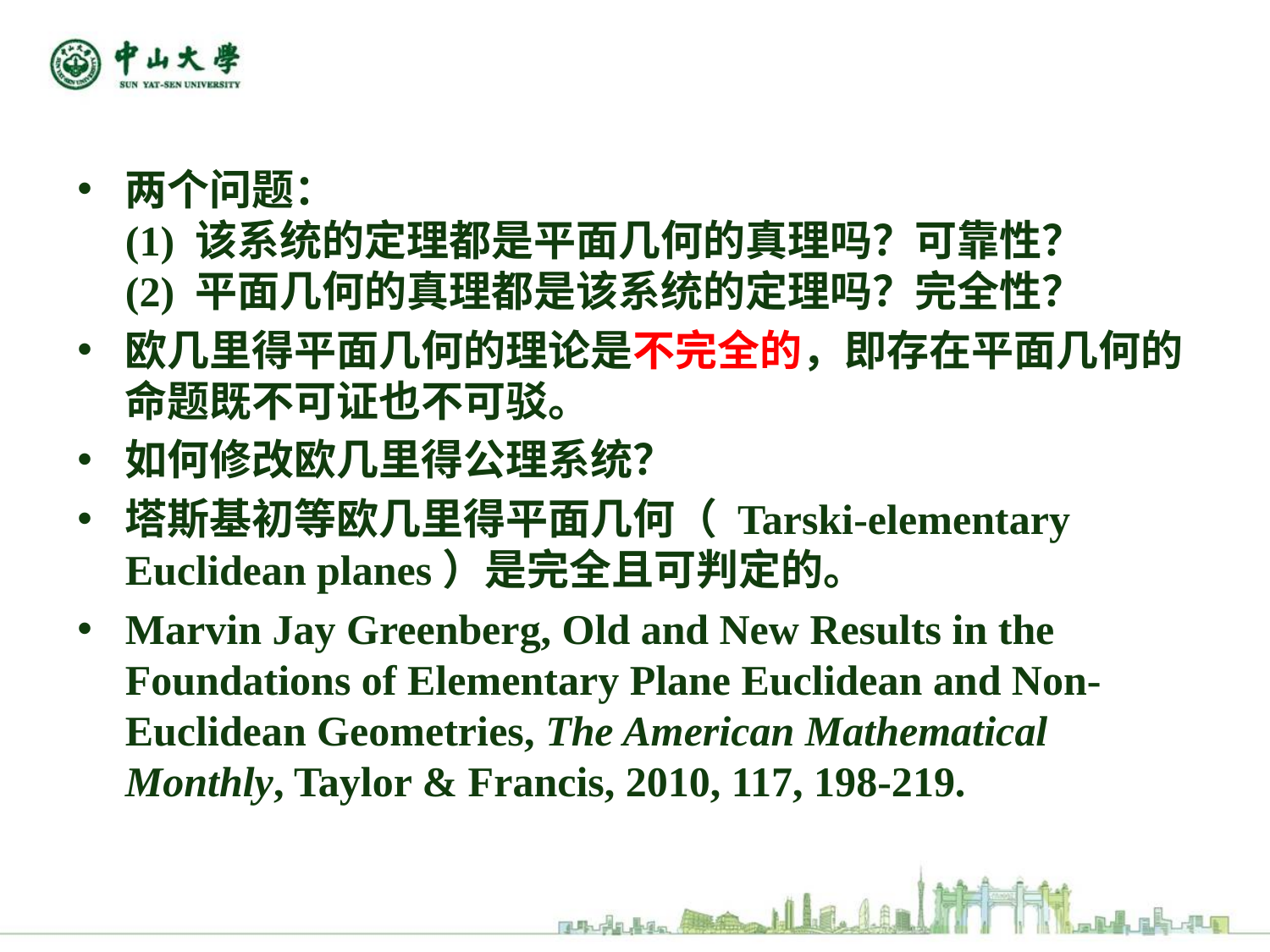

两个问题：
(1) 该系统的定理都是平面几何的真理吗？可靠性？
(2) 平面几何的真理都是该系统的定理吗？完全性？
欧几里得平面几何的理论是不完全的，即存在平面几何的命题既不可证也不可驳。
如何修改欧几里得公理系统？
塔斯基初等欧几里得平面几何（ Tarski-elementary Euclidean planes）是完全且可判定的。
Marvin Jay Greenberg, Old and New Results in the Foundations of Elementary Plane Euclidean and Non-Euclidean Geometries, The American Mathematical Monthly, Taylor & Francis, 2010, 117, 198-219.